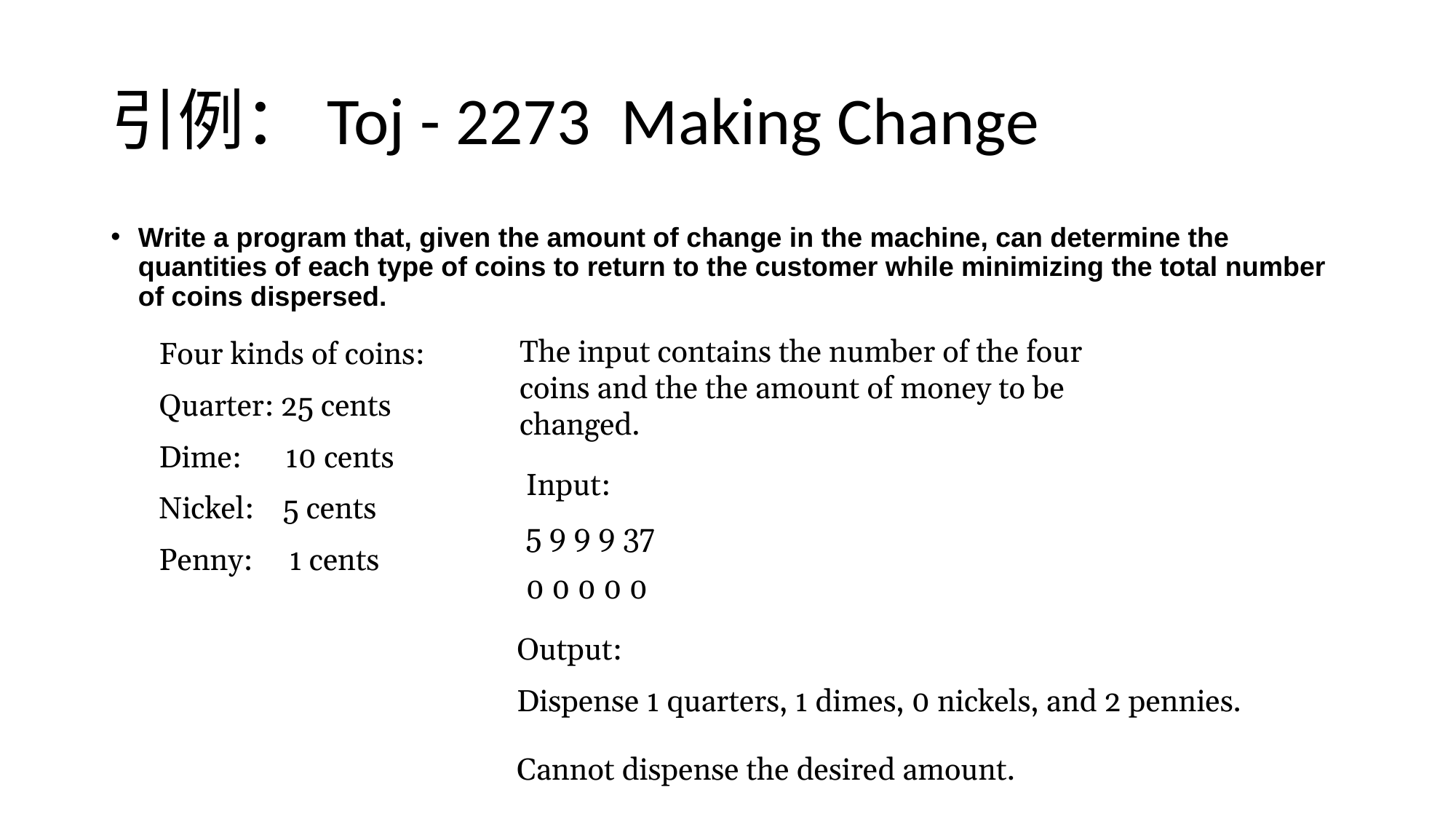

# 引例：Toj - 2273  Making Change
Write a program that, given the amount of change in the machine, can determine the quantities of each type of coins to return to the customer while minimizing the total number of coins dispersed.
The input contains the number of the four coins and the the amount of money to be changed.
Four kinds of coins:
Quarter: 25 cents
Dime:      10 cents
Nickel:    5 cents
Penny:     1 cents
Input:
5 9 9 9 37
0 0 0 0 0
Output:
Dispense 1 quarters, 1 dimes, 0 nickels, and 2 pennies.
Cannot dispense the desired amount.